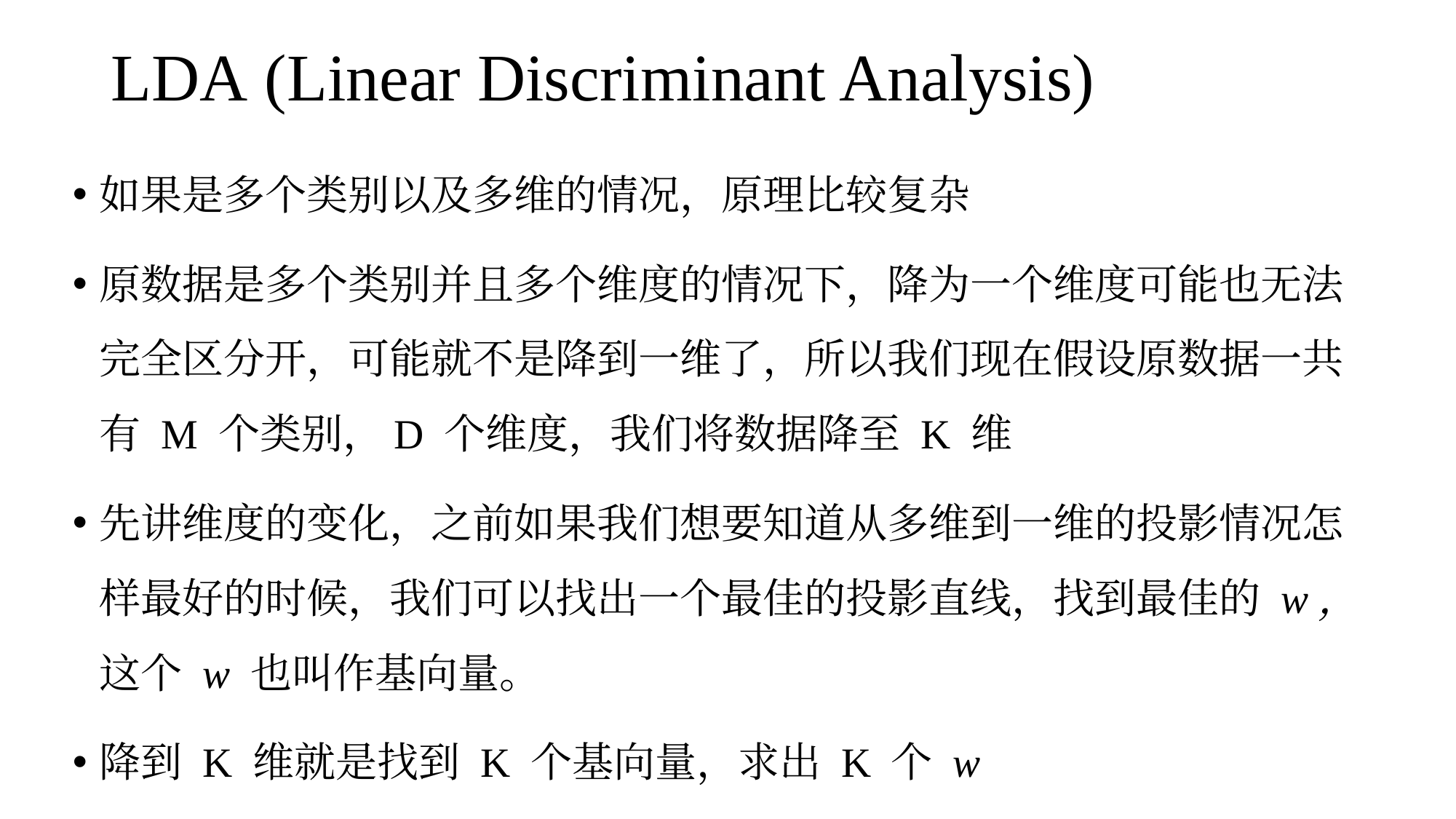

# LDA (Linear Discriminant Analysis)
如果是多个类别以及多维的情况，原理比较复杂
原数据是多个类别并且多个维度的情况下，降为一个维度可能也无法完全区分开，可能就不是降到一维了，所以我们现在假设原数据一共有 M 个类别，D 个维度，我们将数据降至 K 维
先讲维度的变化，之前如果我们想要知道从多维到一维的投影情况怎样最好的时候，我们可以找出一个最佳的投影直线，找到最佳的 w，这个 w 也叫作基向量。
降到 K 维就是找到 K 个基向量，求出 K 个 w